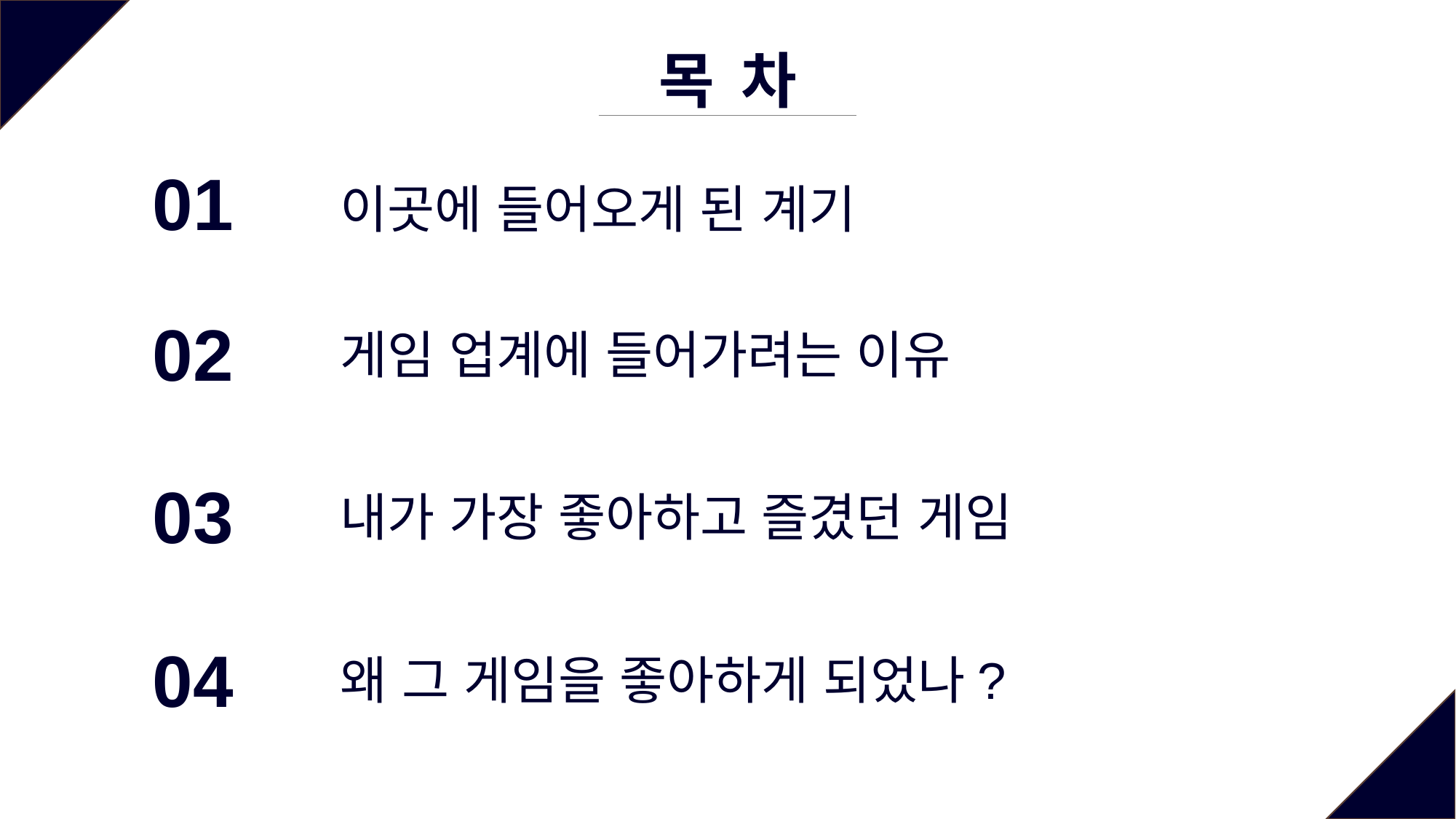

목  차
01
이곳에 들어오게 된 계기
02
게임 업계에 들어가려는 이유
03
내가 가장 좋아하고 즐겼던 게임
04
왜 그 게임을 좋아하게 되었나?